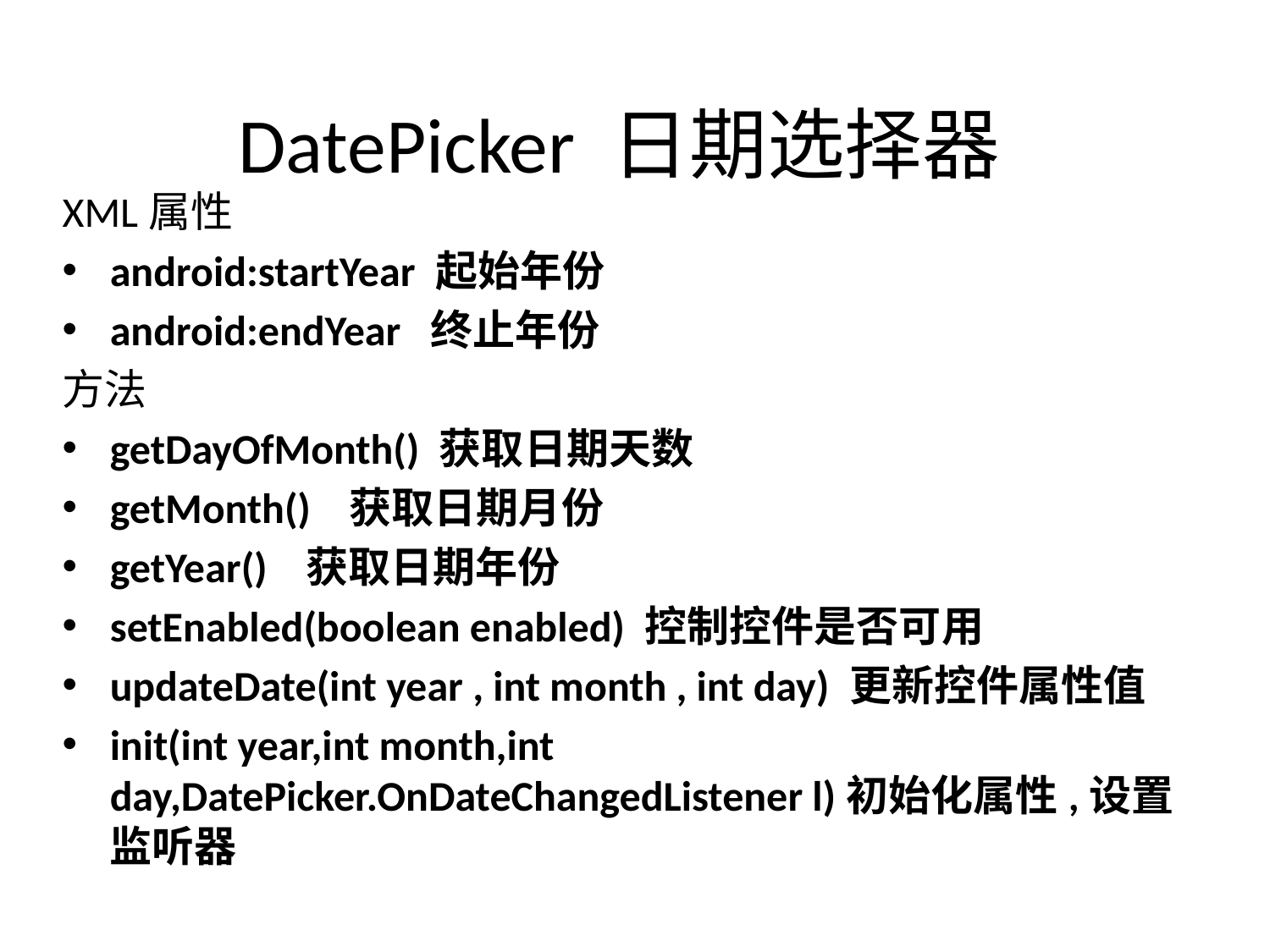

# DatePicker 日期选择器
XML属性
android:startYear 起始年份
android:endYear  终止年份
方法
getDayOfMonth() 获取日期天数
getMonth()   获取日期月份
getYear()   获取日期年份
setEnabled(boolean enabled) 控制控件是否可用
updateDate(int year , int month , int day) 更新控件属性值
init(int year,int month,int day,DatePicker.OnDateChangedListener l)初始化属性,设置监听器